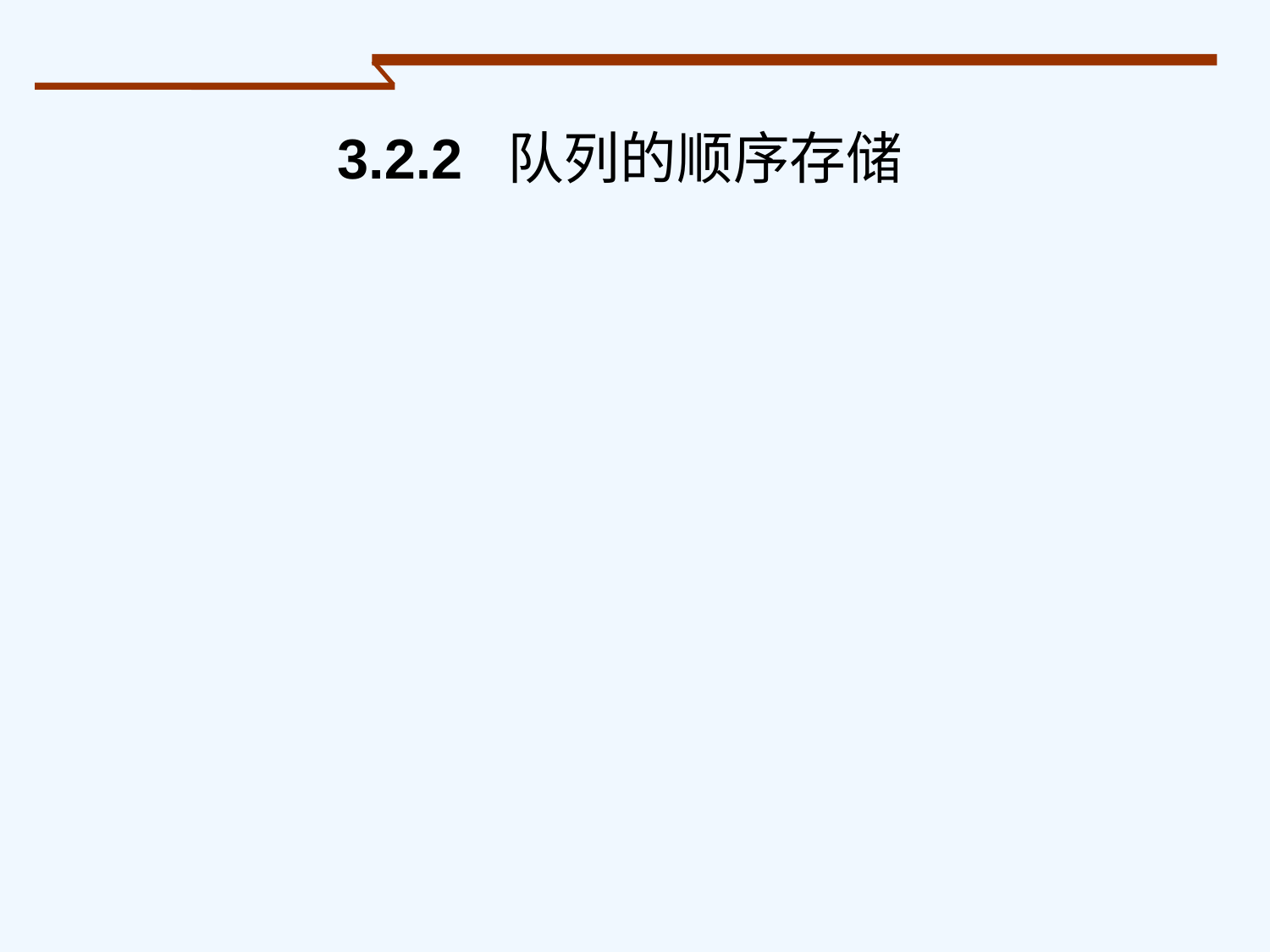

3.2.2  队列的顺序存储
    1.  顺序队列的数据类型
☞  2. 循环队列
     3. 循环队列的运算实现